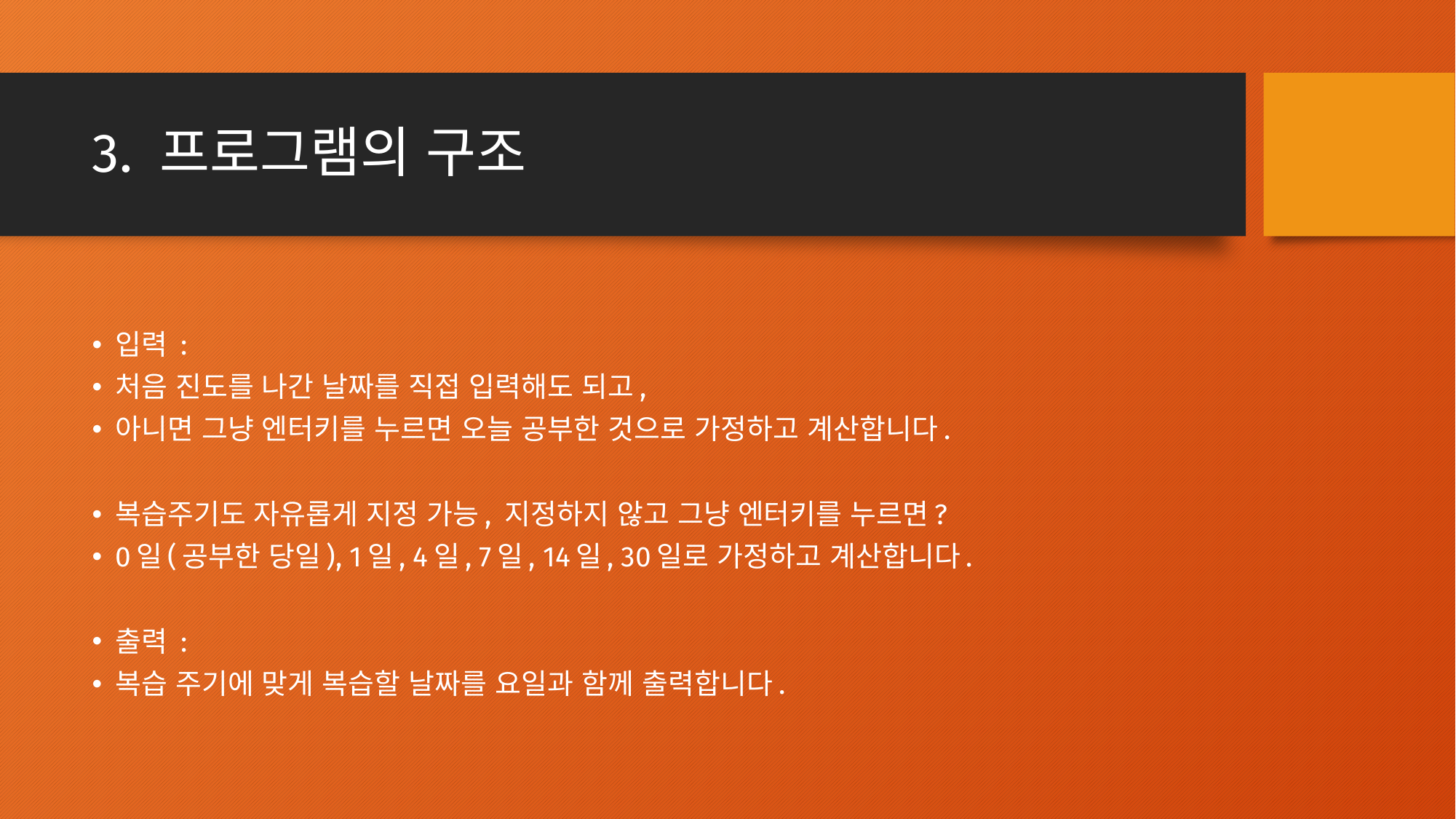

# 3. 프로그램의 구조

입력 :
처음 진도를 나간 날짜를 직접 입력해도 되고,
아니면 그냥 엔터키를 누르면 오늘 공부한 것으로 가정하고 계산합니다.

복습주기도 자유롭게 지정 가능, 지정하지 않고 그냥 엔터키를 누르면?
0일(공부한 당일), 1일, 4일, 7일, 14일, 30일로 가정하고 계산합니다.

출력 :
복습 주기에 맞게 복습할 날짜를 요일과 함께 출력합니다.